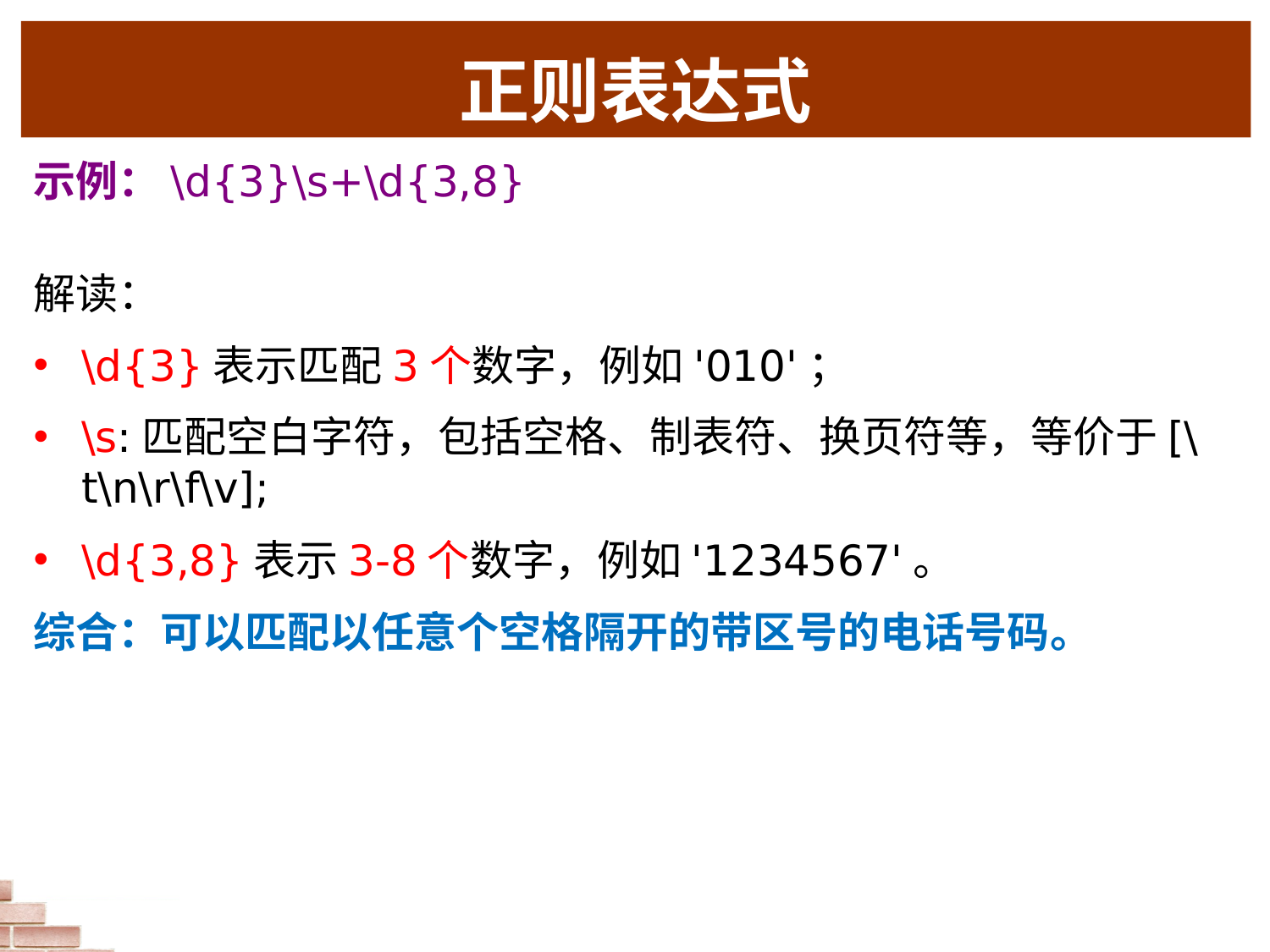

# 正则表达式
示例：\d{3}\s+\d{3,8}

解读：
\d{3}表示匹配3个数字，例如'010'；
\s:匹配空白字符，包括空格、制表符、换页符等，等价于[\t\n\r\f\v];
\d{3,8}表示3-8个数字，例如'1234567'。
综合：可以匹配以任意个空格隔开的带区号的电话号码。